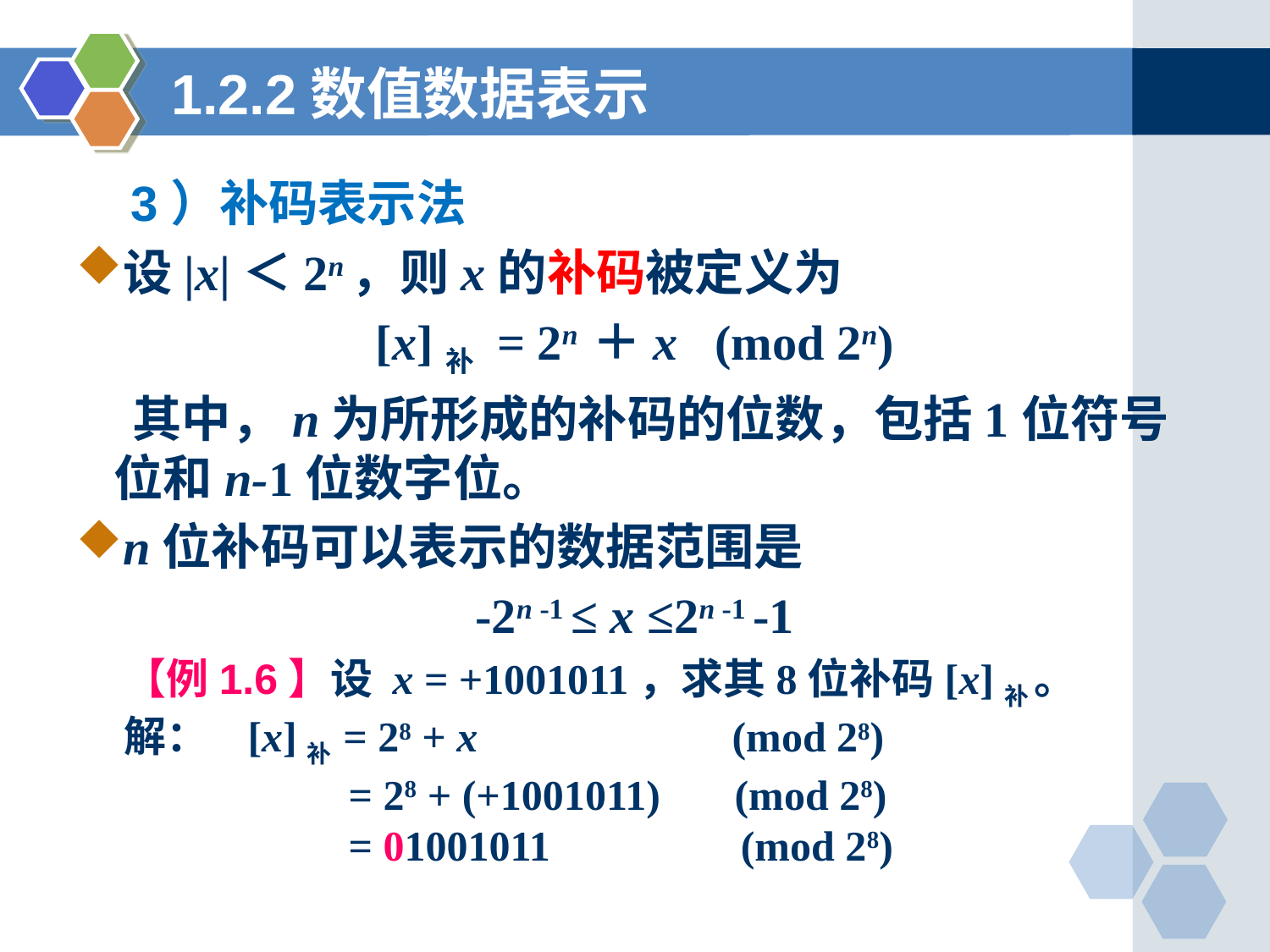

# 1.2.2数值数据表示
    3）补码表示法
设|x|＜2n，则x的补码被定义为
[x]补 = 2n ＋x   (mod 2n)
    其中，n为所形成的补码的位数，包括1位符号位和n-1位数字位。
n位补码可以表示的数据范围是
-2n -1 ≤ x ≤2n -1 -1
    【例1.6】设 x = +1001011，求其8位补码[x]补 。
    解：   [x]补 = 28 + x                        (mod 28)
                       = 28 + (+1001011)       (mod 28)
                       = 01001011                  (mod 28)